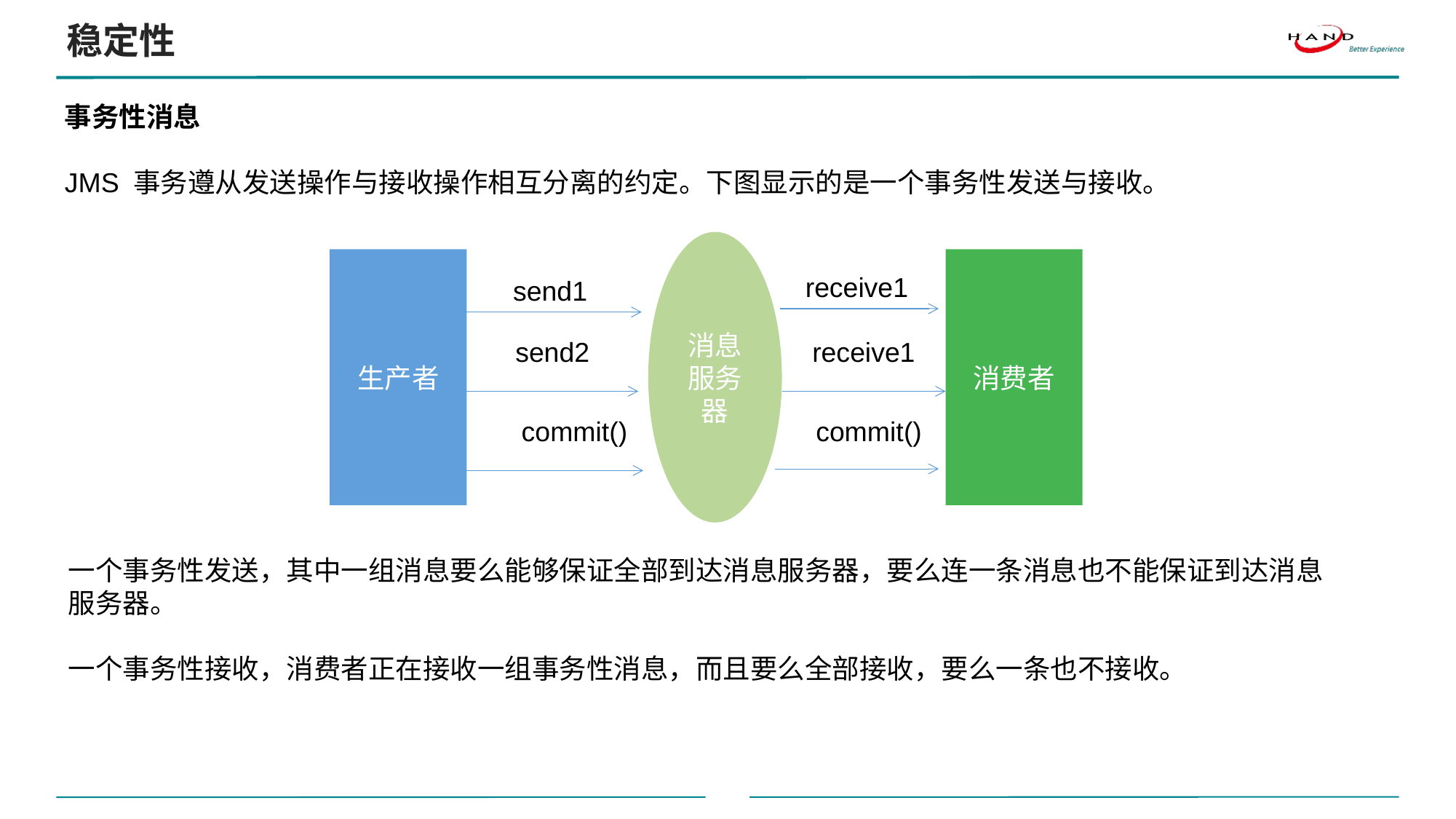

稳定性
事务性消息

JMS 事务遵从发送操作与接收操作相互分离的约定。下图显示的是一个事务性发送与接收。
消息服务器
消费者
生产者
receive1
send1
send2
receive1
commit()
commit()
一个事务性发送，其中一组消息要么能够保证全部到达消息服务器，要么连一条消息也不能保证到达消息
服务器。

一个事务性接收，消费者正在接收一组事务性消息，而且要么全部接收，要么一条也不接收。
18